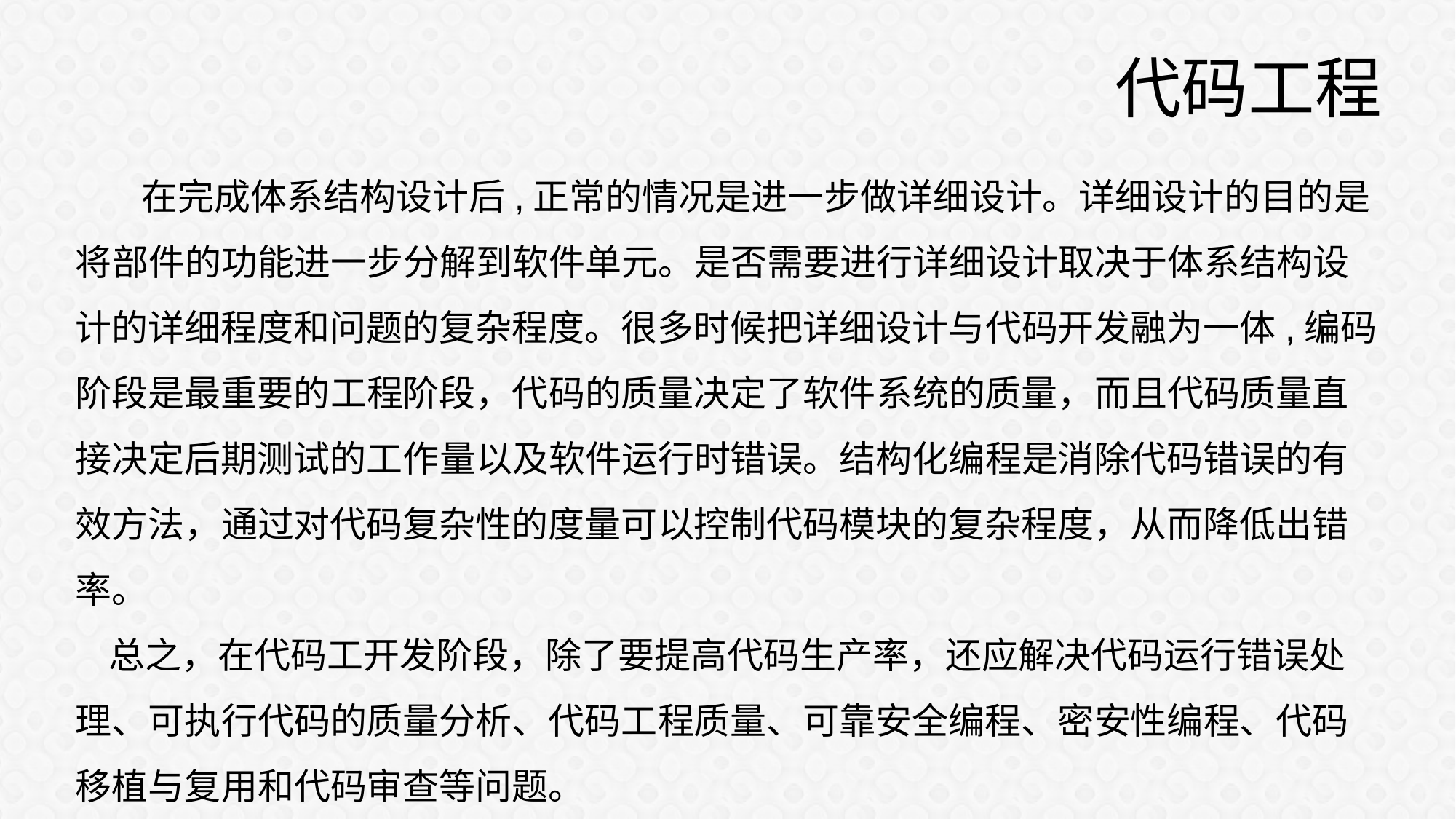

# 代码工程
       在完成体系结构设计后,正常的情况是进一步做详细设计。详细设计的目的是将部件的功能进一步分解到软件单元。是否需要进行详细设计取决于体系结构设计的详细程度和问题的复杂程度。很多时候把详细设计与代码开发融为一体,编码阶段是最重要的工程阶段，代码的质量决定了软件系统的质量，而且代码质量直接决定后期测试的工作量以及软件运行时错误。结构化编程是消除代码错误的有效方法，通过对代码复杂性的度量可以控制代码模块的复杂程度，从而降低出错率。
   总之，在代码工开发阶段，除了要提高代码生产率，还应解决代码运行错误处理、可执行代码的质量分析、代码工程质量、可靠安全编程、密安性编程、代码移植与复用和代码审查等问题。